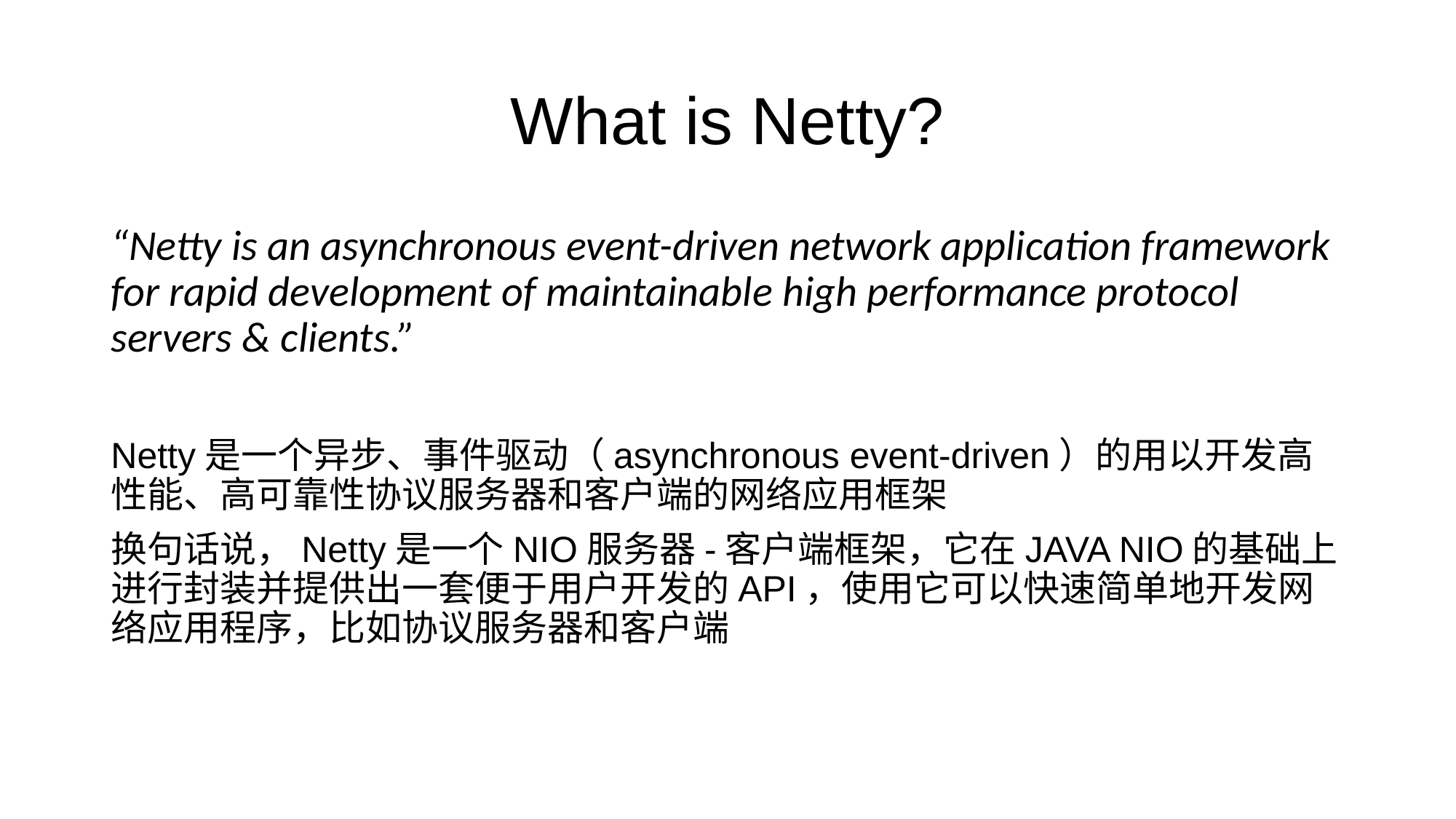

# What is Netty?
“Netty is an asynchronous event-driven network application framework for rapid development of maintainable high performance protocol servers & clients.”

Netty是一个异步、事件驱动（asynchronous event-driven）的用以开发高性能、高可靠性协议服务器和客户端的网络应用框架
换句话说，Netty是一个NIO服务器-客户端框架，它在JAVA NIO的基础上进行封装并提供出一套便于用户开发的API，使用它可以快速简单地开发网络应用程序，比如协议服务器和客户端